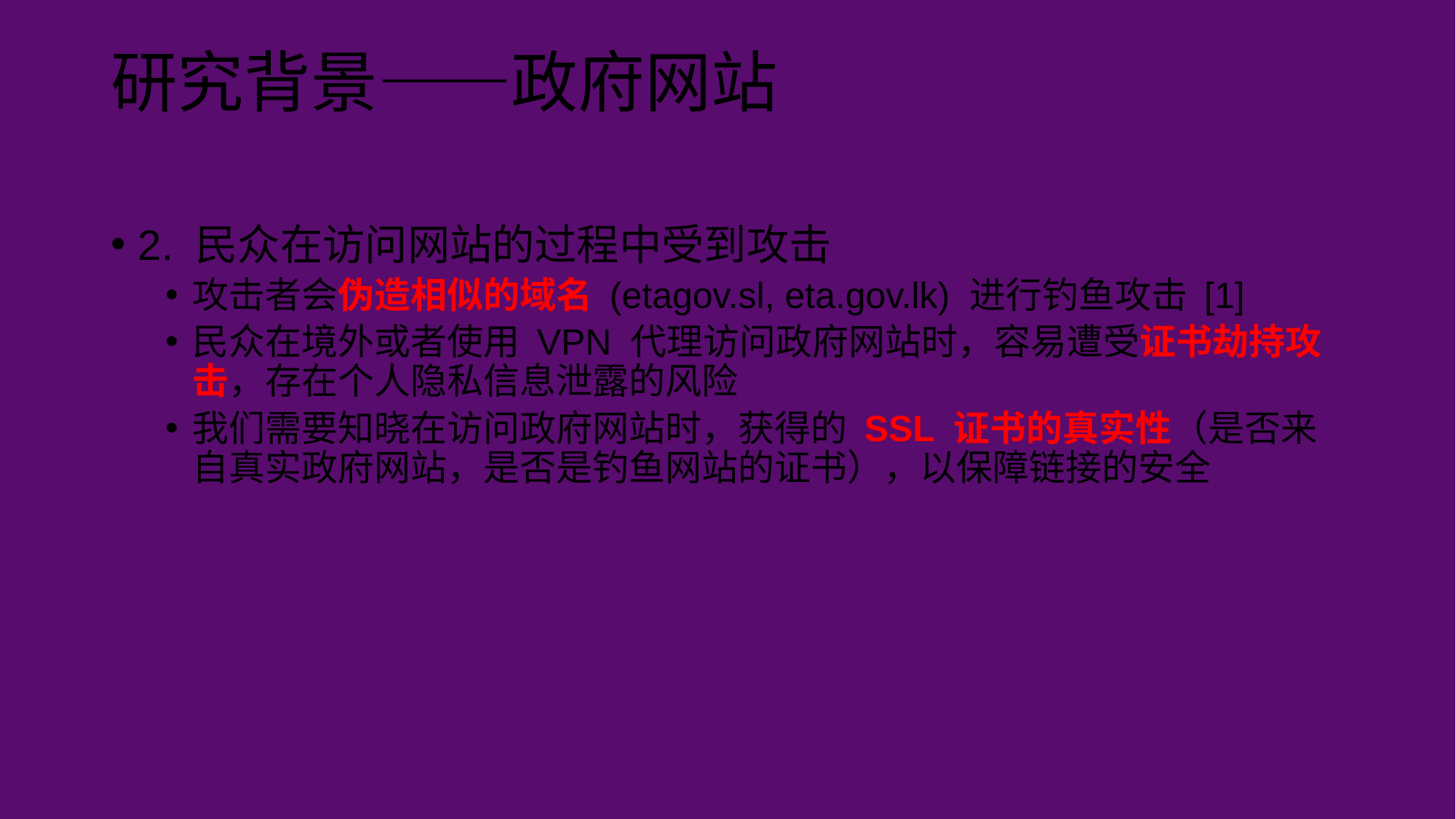

# 研究背景——政府网站
2. 民众在访问网站的过程中受到攻击
攻击者会伪造相似的域名 (etagov.sl, eta.gov.lk) 进行钓鱼攻击 [1]
民众在境外或者使用 VPN 代理访问政府网站时，容易遭受证书劫持攻击，存在个人隐私信息泄露的风险
我们需要知晓在访问政府网站时，获得的 SSL 证书的真实性（是否来自真实政府网站，是否是钓鱼网站的证书），以保障链接的安全